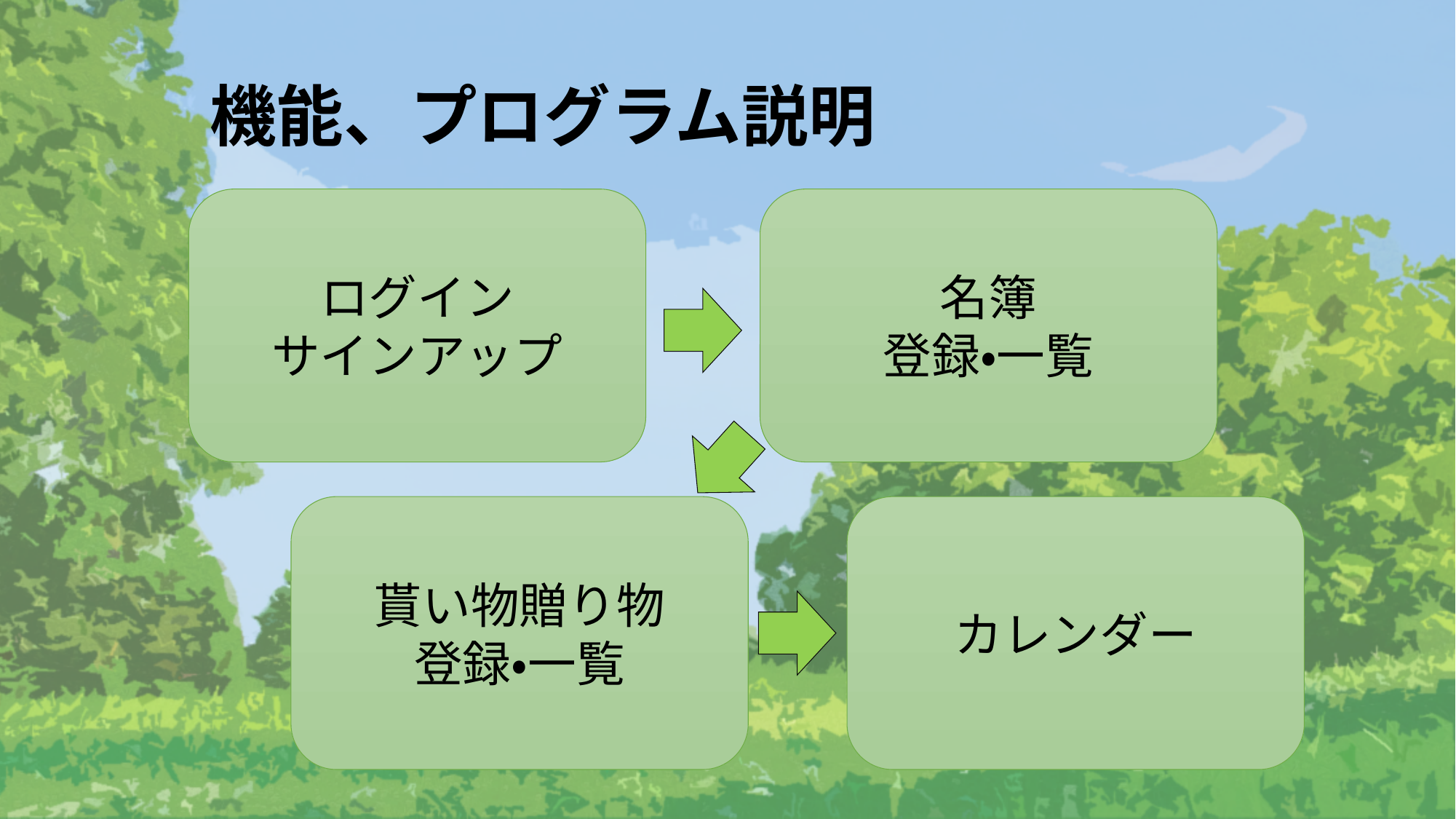

# 機能、プログラム説明
ログイン
サインアップ
名簿
登録・一覧

貰い物贈り物
登録・一覧
カレンダー